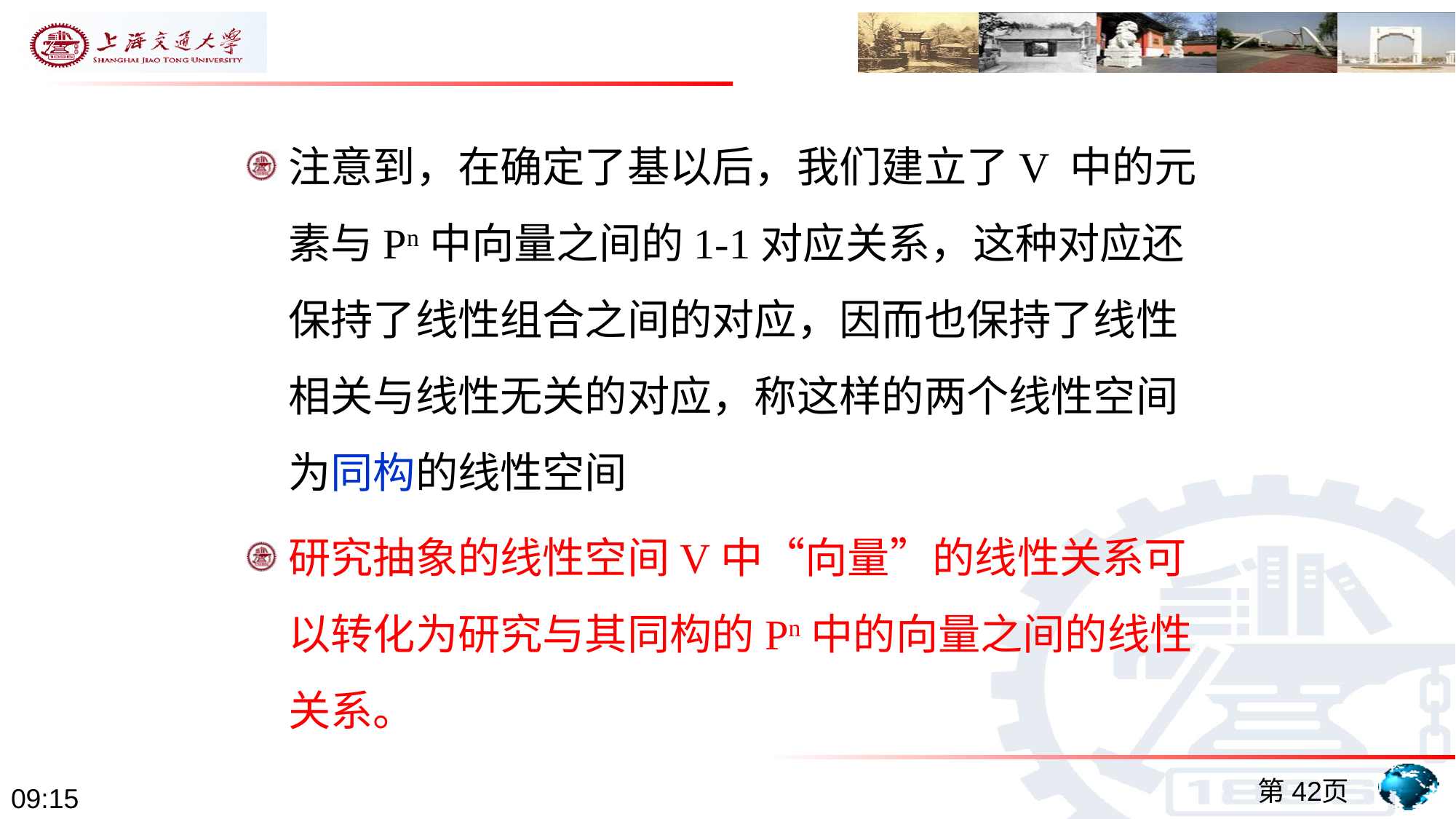

注意到，在确定了基以后，我们建立了V 中的元素与Pn中向量之间的1-1对应关系，这种对应还保持了线性组合之间的对应，因而也保持了线性相关与线性无关的对应，称这样的两个线性空间为同构的线性空间
研究抽象的线性空间V中“向量”的线性关系可以转化为研究与其同构的Pn中的向量之间的线性关系。
第42页
09:15